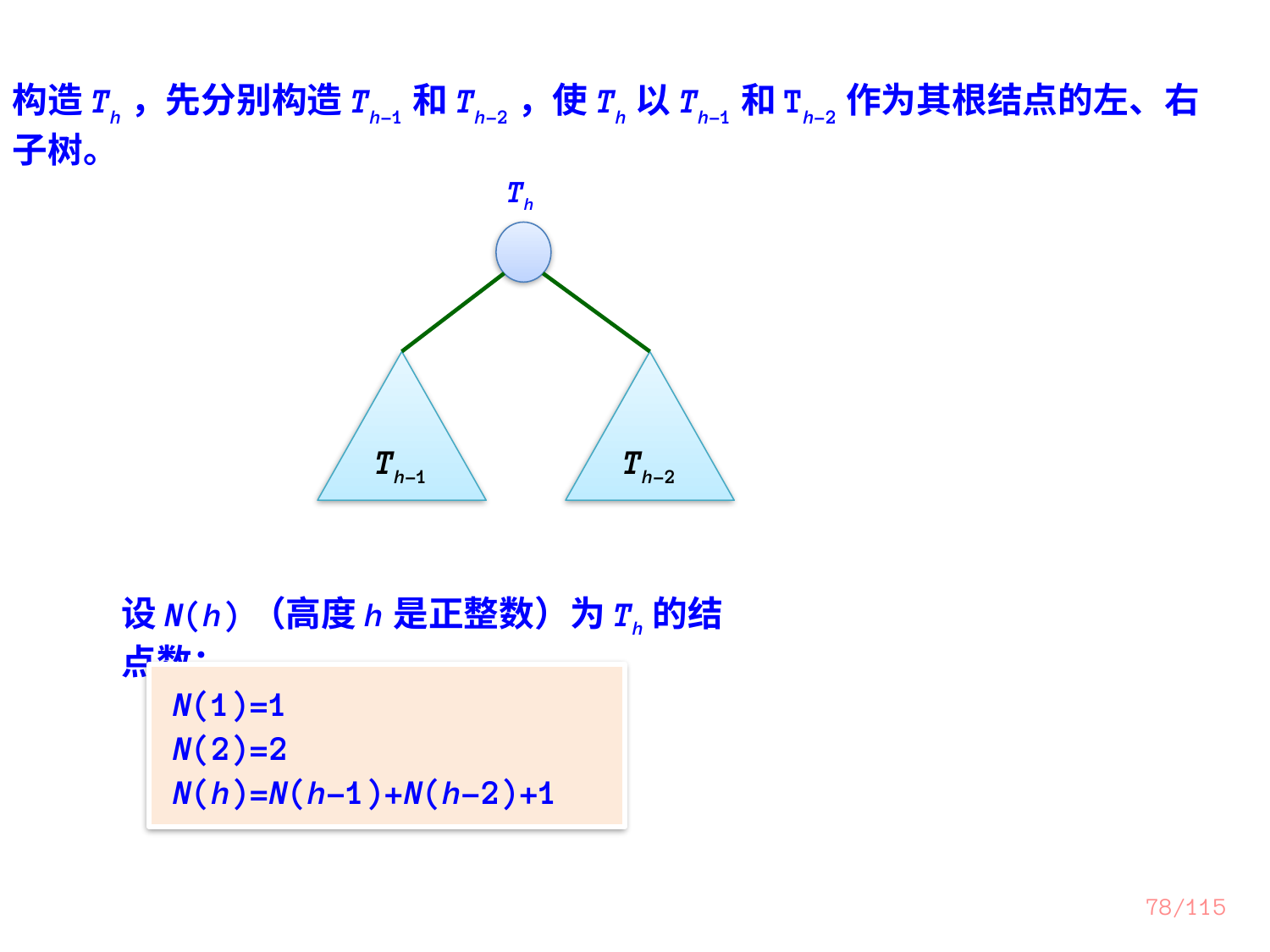

构造Th，先分别构造Th-1和Th-2，使Th以Th-1和Th-2作为其根结点的左、右子树。
Th

Th-1
Th-2
设N(h)（高度h是正整数）为Th的结点数：
N(1)=1
N(2)=2
N(h)=N(h-1)+N(h-2)+1
78/115